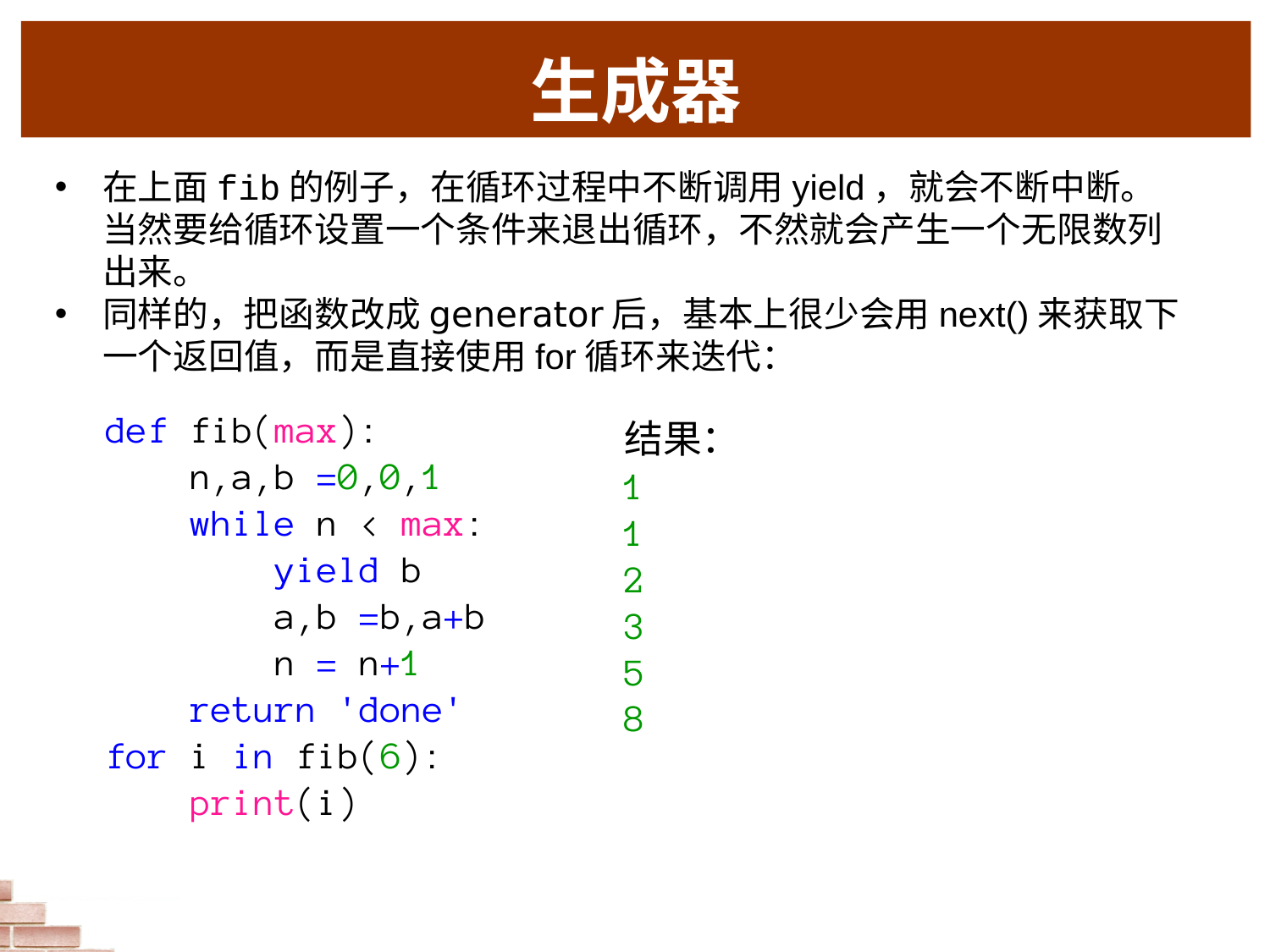

# 生成器
在上面fib的例子，在循环过程中不断调用yield，就会不断中断。当然要给循环设置一个条件来退出循环，不然就会产生一个无限数列出来。
同样的，把函数改成generator后，基本上很少会用next()来获取下一个返回值，而是直接使用for循环来迭代：
def fib(max):
    n,a,b =0,0,1
    while n < max:
        yield b
        a,b =b,a+b
        n = n+1
    return 'done'
for i in fib(6):
    print(i)
结果：
1
1
2
3
5
8